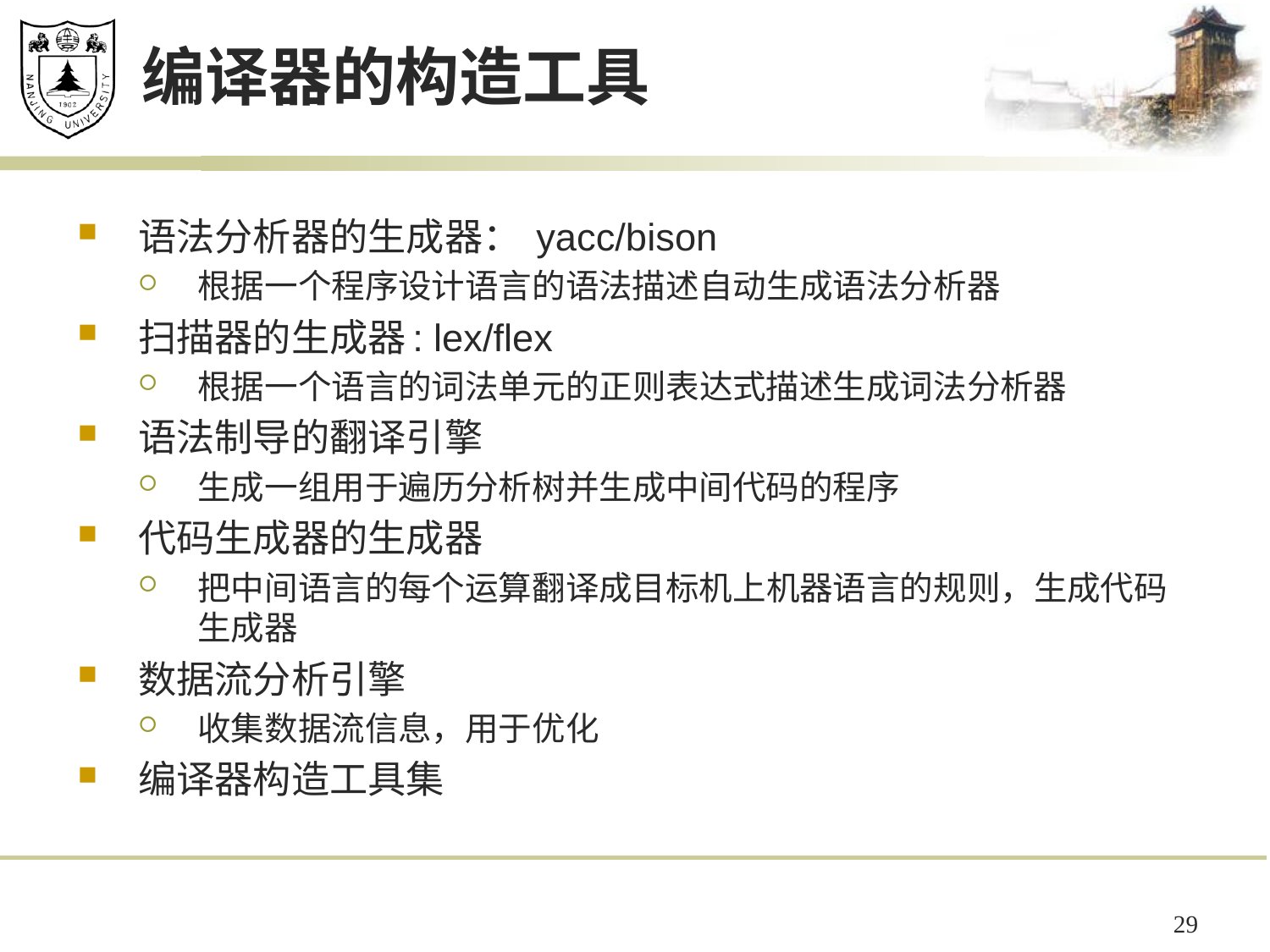

# 编译器的构造工具
语法分析器的生成器： yacc/bison
根据一个程序设计语言的语法描述自动生成语法分析器
扫描器的生成器: lex/flex
根据一个语言的词法单元的正则表达式描述生成词法分析器
语法制导的翻译引擎
生成一组用于遍历分析树并生成中间代码的程序
代码生成器的生成器
把中间语言的每个运算翻译成目标机上机器语言的规则，生成代码生成器
数据流分析引擎
收集数据流信息，用于优化
编译器构造工具集